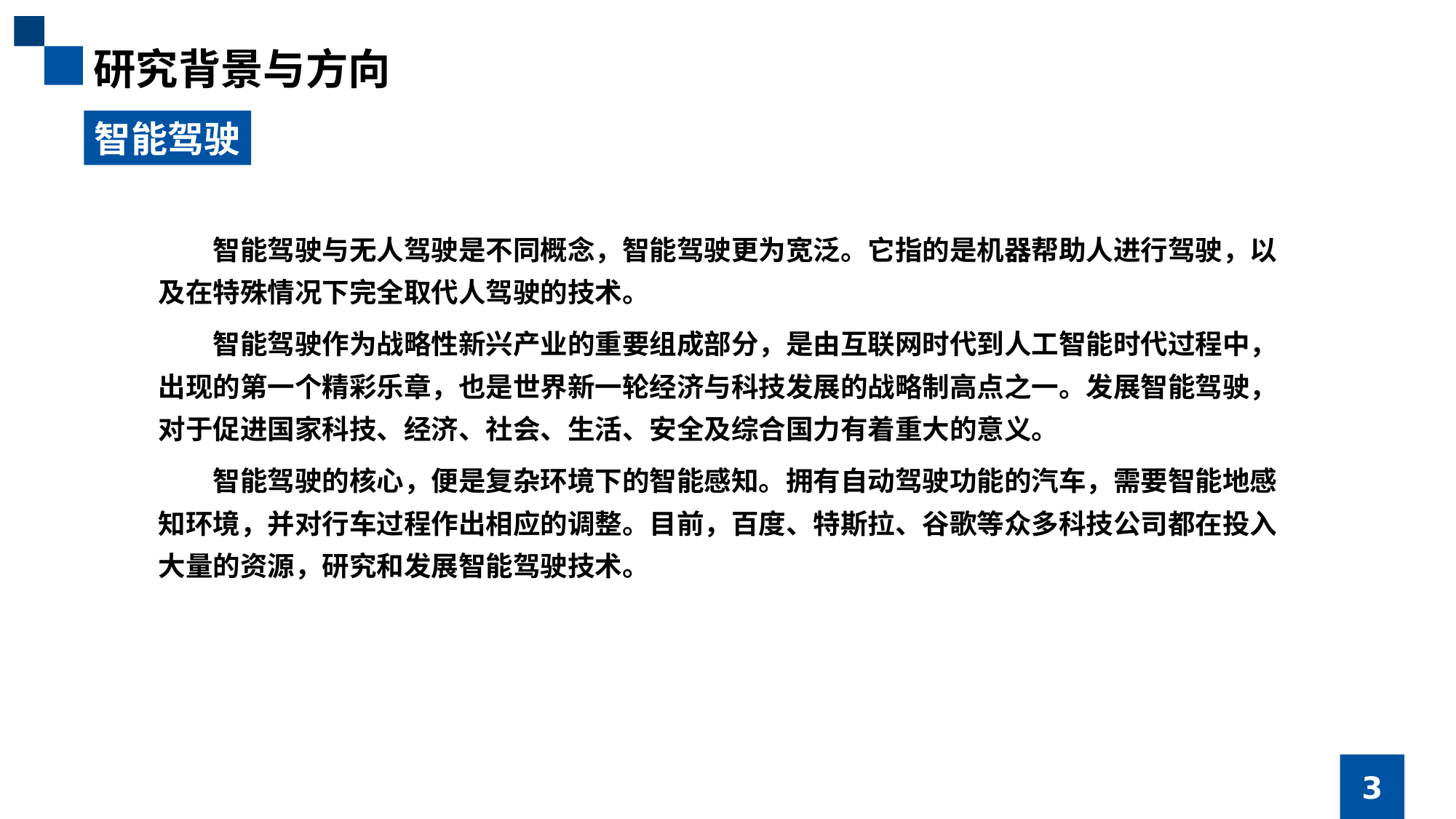

研究背景与方向
智能驾驶
智能驾驶与无人驾驶是不同概念，智能驾驶更为宽泛。它指的是机器帮助人进行驾驶，以及在特殊情况下完全取代人驾驶的技术。
智能驾驶作为战略性新兴产业的重要组成部分，是由互联网时代到人工智能时代过程中，出现的第一个精彩乐章，也是世界新一轮经济与科技发展的战略制高点之一。发展智能驾驶，对于促进国家科技、经济、社会、生活、安全及综合国力有着重大的意义。
智能驾驶的核心，便是复杂环境下的智能感知。拥有自动驾驶功能的汽车，需要智能地感知环境，并对行车过程作出相应的调整。目前，百度、特斯拉、谷歌等众多科技公司都在投入大量的资源，研究和发展智能驾驶技术。
3